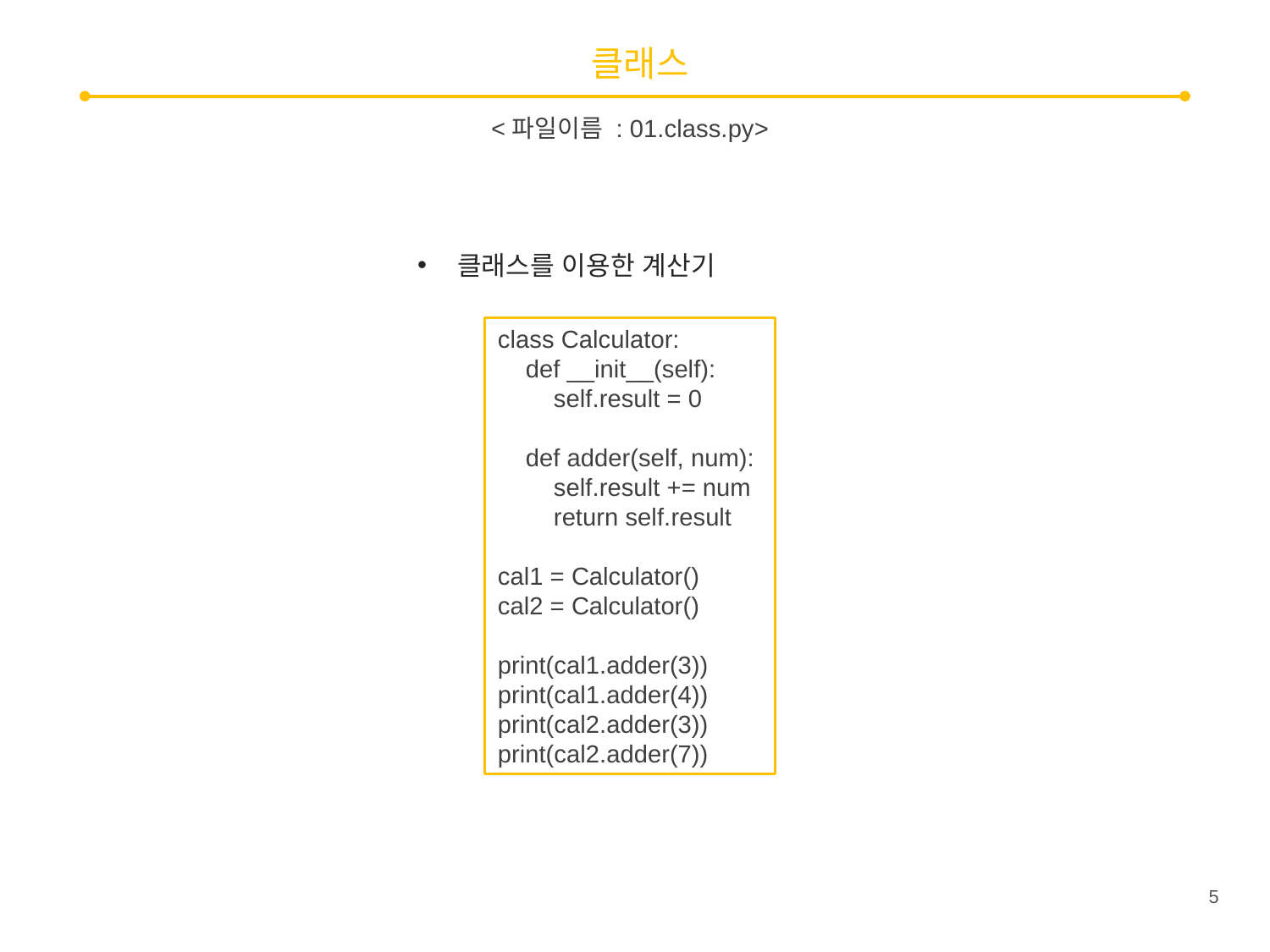

# 클래스
<파일이름 : 01.class.py>
클래스를 이용한 계산기
class Calculator:
    def __init__(self):
        self.result = 0

    def adder(self, num):
        self.result += num
        return self.result

cal1 = Calculator()
cal2 = Calculator()

print(cal1.adder(3))
print(cal1.adder(4))
print(cal2.adder(3))
print(cal2.adder(7))